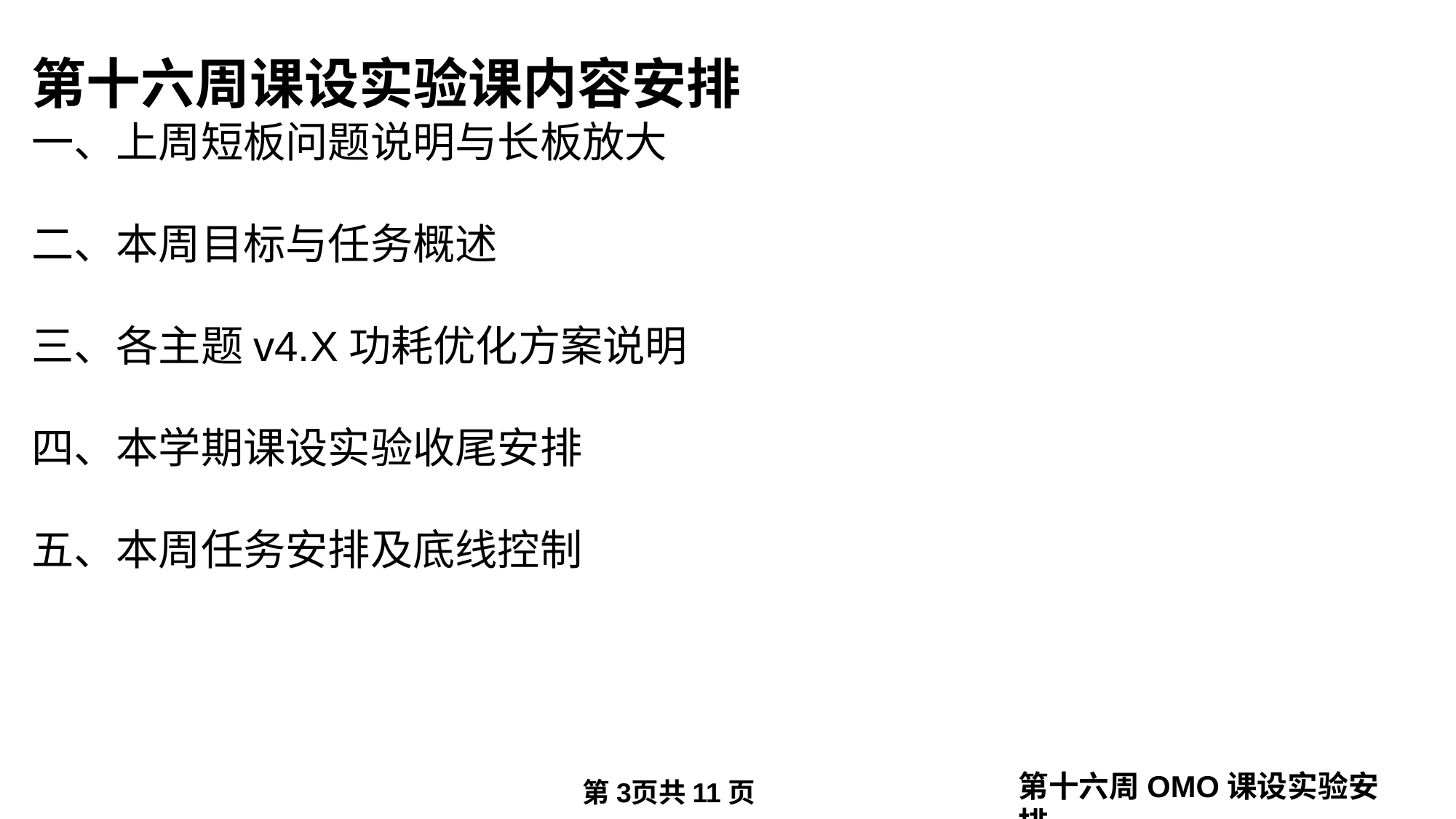

第十六周课设实验课内容安排
一、上周短板问题说明与长板放大

二、本周目标与任务概述

三、各主题v4.X功耗优化方案说明

四、本学期课设实验收尾安排

五、本周任务安排及底线控制
第十六周OMO课设实验安排
第3页共11页